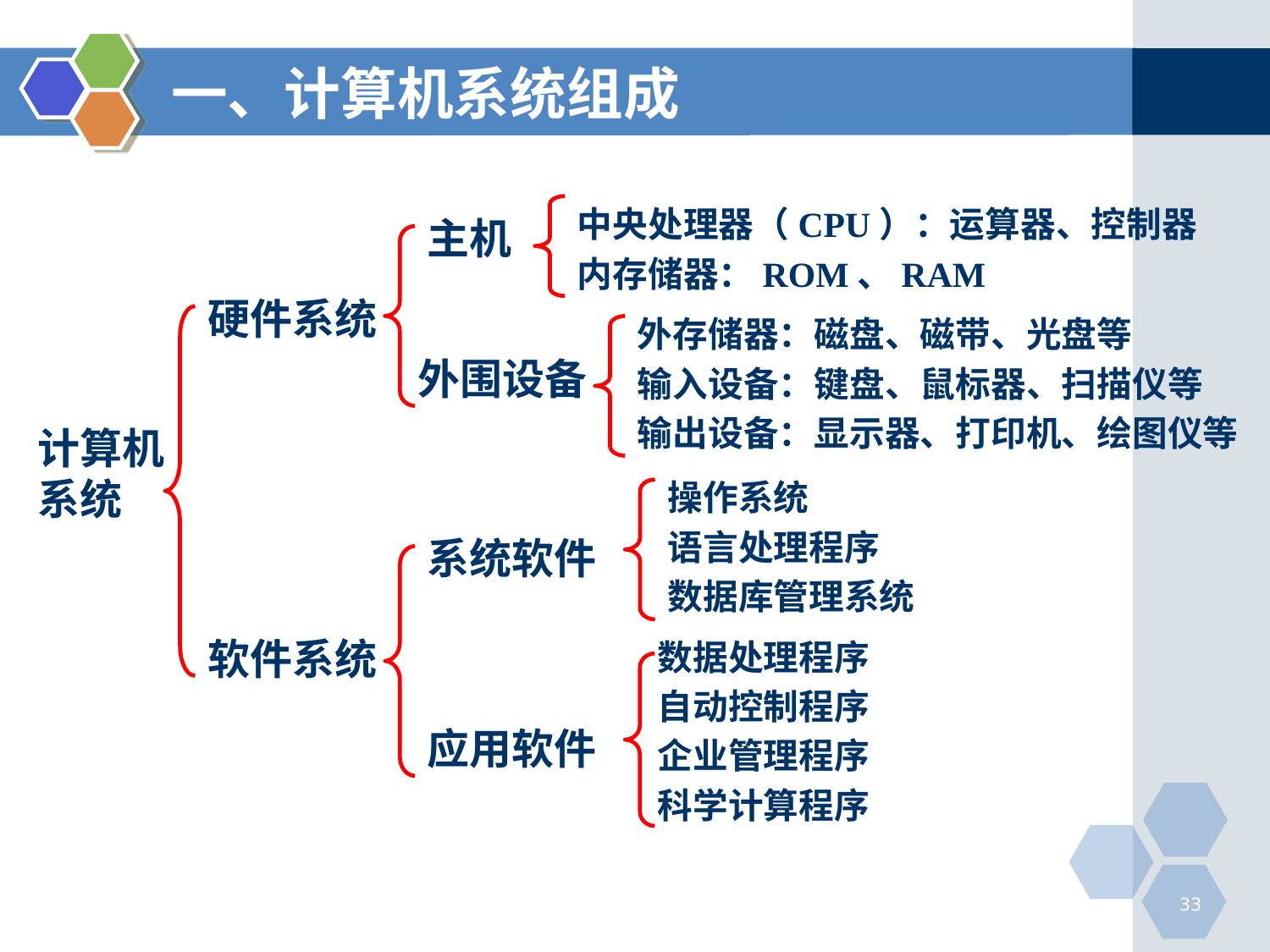

一、计算机系统组成

中央处理器（CPU）：运算器、控制器
内存储器：ROM、RAM
主机

硬件系统

外存储器：磁盘、磁带、光盘等
输入设备：键盘、鼠标器、扫描仪等
输出设备：显示器、打印机、绘图仪等

外围设备
计算机系统
操作系统
语言处理程序
数据库管理系统

系统软件

软件系统
数据处理程序
自动控制程序
企业管理程序
科学计算程序

应用软件
33